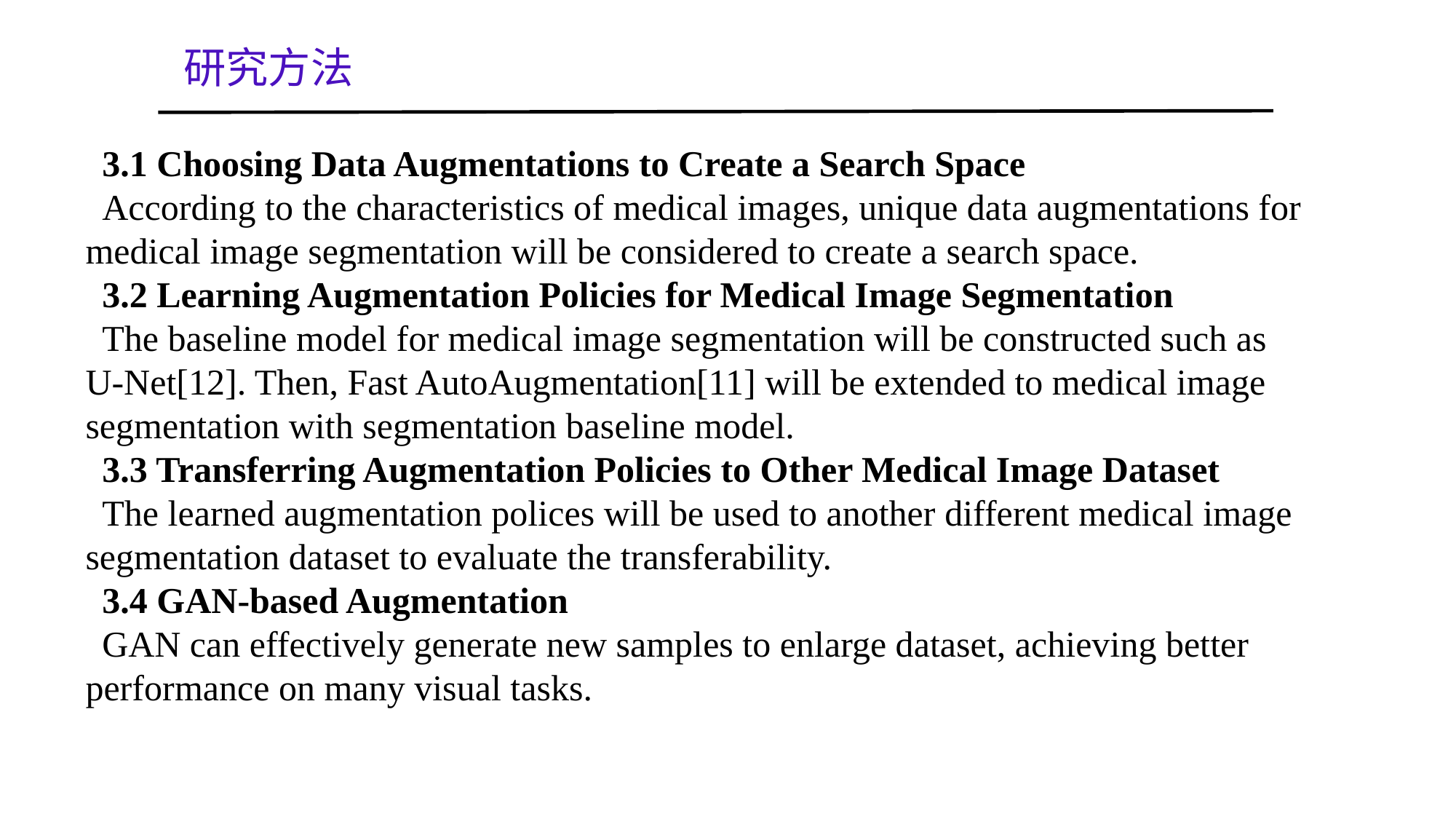

研究方法
3.1 Choosing Data Augmentations to Create a Search Space
According to the characteristics of medical images, unique data augmentations for medical image segmentation will be considered to create a search space.
3.2 Learning Augmentation Policies for Medical Image Segmentation
The baseline model for medical image segmentation will be constructed such as U-Net[12]. Then, Fast AutoAugmentation[11] will be extended to medical image segmentation with segmentation baseline model.
3.3 Transferring Augmentation Policies to Other Medical Image Dataset
The learned augmentation polices will be used to another different medical image segmentation dataset to evaluate the transferability.
3.4 GAN-based Augmentation
GAN can effectively generate new samples to enlarge dataset, achieving better performance on many visual tasks.